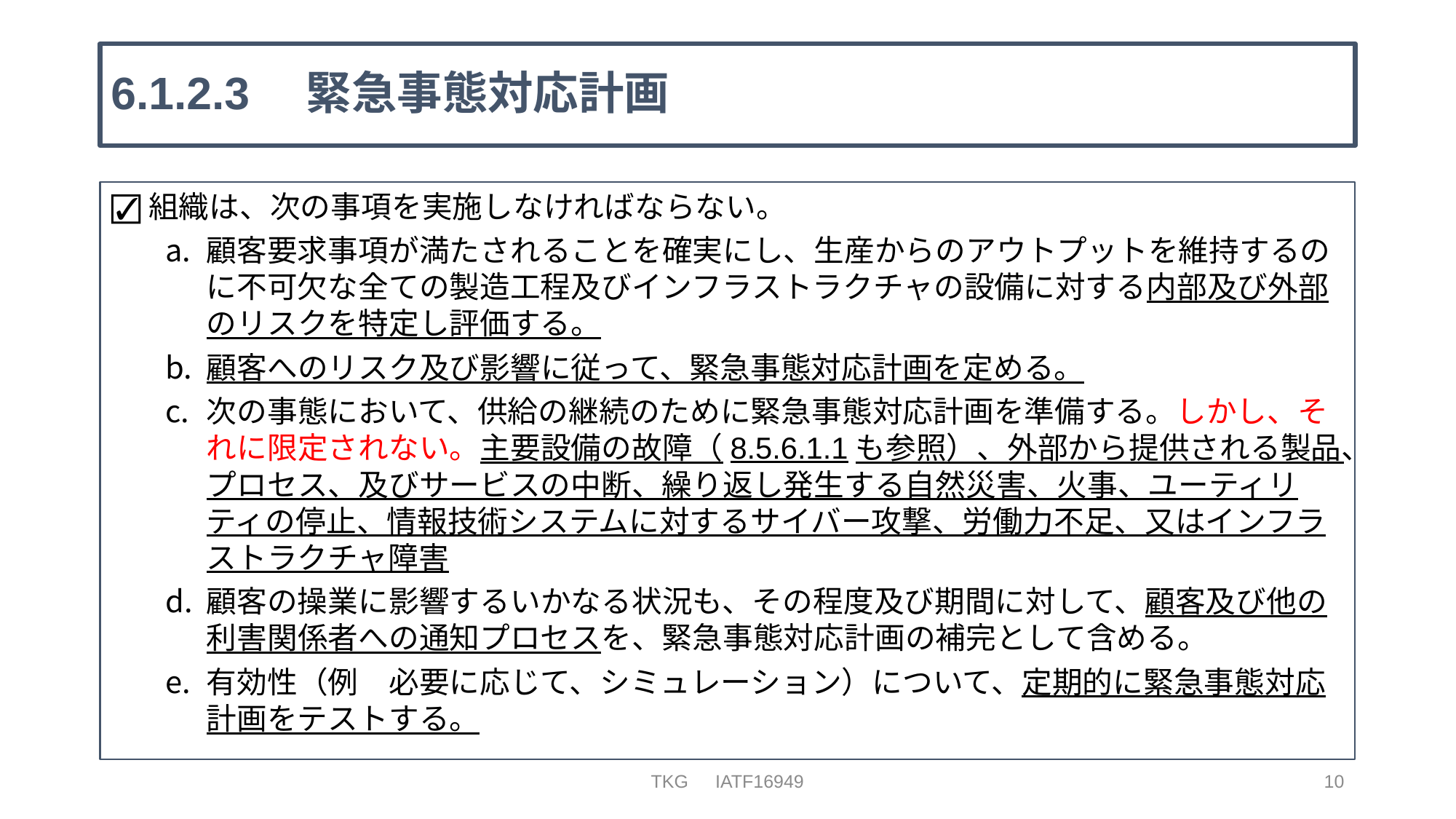

# 6.1.2.3　緊急事態対応計画
☑組織は、次の事項を実施しなければならない。
顧客要求事項が満たされることを確実にし、生産からのアウトプットを維持するのに不可欠な全ての製造工程及びインフラストラクチャの設備に対する内部及び外部のリスクを特定し評価する。
顧客へのリスク及び影響に従って、緊急事態対応計画を定める。
次の事態において、供給の継続のために緊急事態対応計画を準備する。しかし、そ れに限定されない。主要設備の故障（8.5.6.1.1も参照）、外部から提供される製品、プロセス、及びサービスの中断、繰り返し発生する自然災害、火事、ユーティリティの停止、情報技術システムに対するサイバー攻撃、労働力不足、又はインフラストラクチャ障害
顧客の操業に影響するいかなる状況も、その程度及び期間に対して、顧客及び他の利害関係者への通知プロセスを、緊急事態対応計画の補完として含める。
有効性（例　必要に応じて、シミュレーション）について、定期的に緊急事態対応計画をテストする。

TKG　IATF16949
10